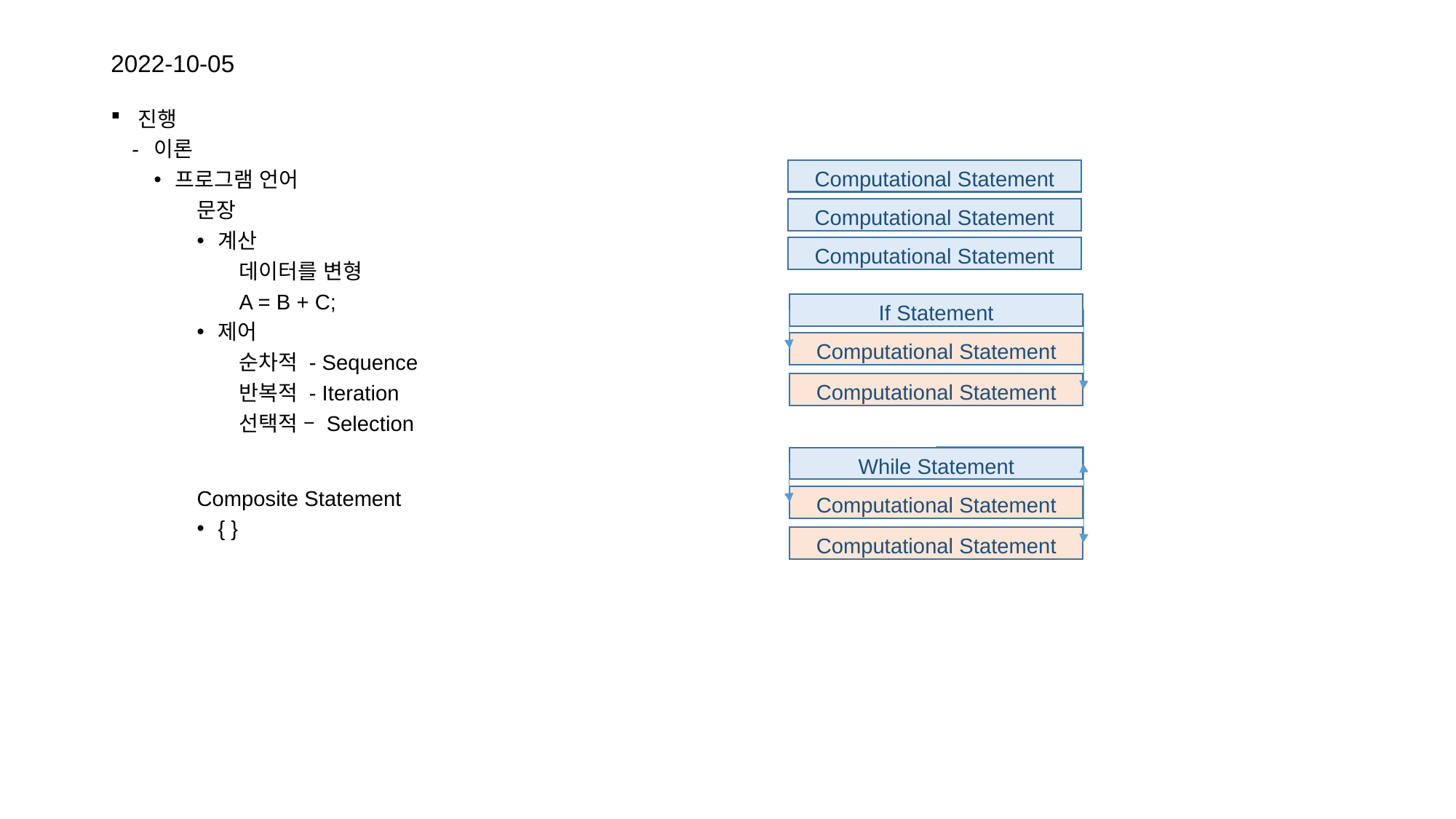

# 2022-10-05
진행
이론
프로그램 언어
문장
계산
데이터를 변형
A = B + C;
제어
순차적 - Sequence
반복적 - Iteration
선택적 – Selection

Composite Statement
{ }
Computational Statement
Computational Statement
Computational Statement
If Statement
Computational Statement
Computational Statement
While Statement
Computational Statement
Computational Statement